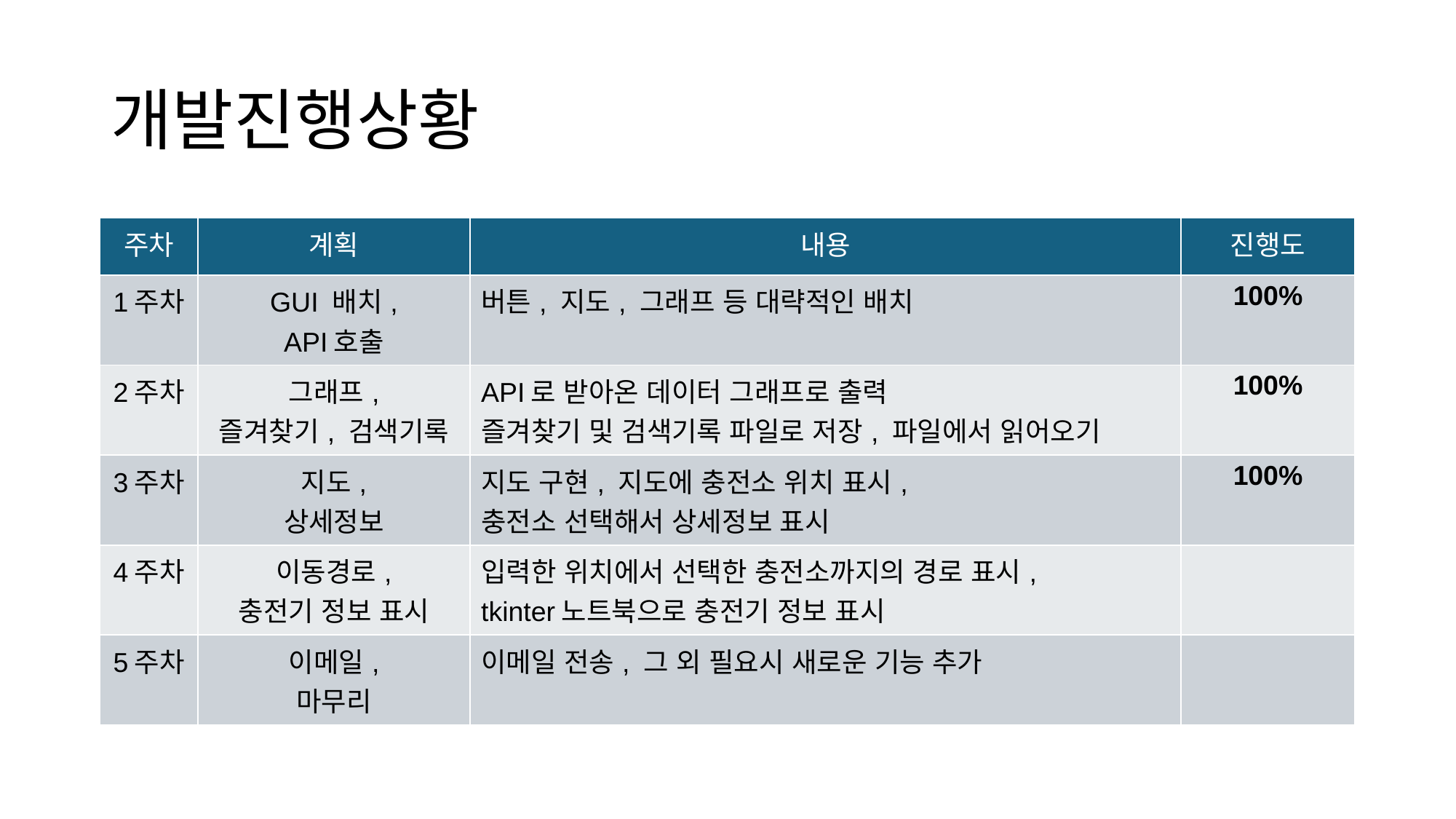

# 개발진행상황
| 주차 | 계획 | 내용 | 진행도 |
| --- | --- | --- | --- |
| 1주차 | GUI 배치, API호출 | 버튼, 지도, 그래프 등 대략적인 배치 | 100% |
| 2주차 | 그래프, 즐겨찾기, 검색기록 | API로 받아온 데이터 그래프로 출력 즐겨찾기 및 검색기록 파일로 저장, 파일에서 읽어오기 | 100% |
| 3주차 | 지도, 상세정보 | 지도 구현, 지도에 충전소 위치 표시, 충전소 선택해서 상세정보 표시 | 100% |
| 4주차 | 이동경로, 충전기 정보 표시 | 입력한 위치에서 선택한 충전소까지의 경로 표시, tkinter노트북으로 충전기 정보 표시 |  |
| 5주차 | 이메일, 마무리 | 이메일 전송, 그 외 필요시 새로운 기능 추가 |  |